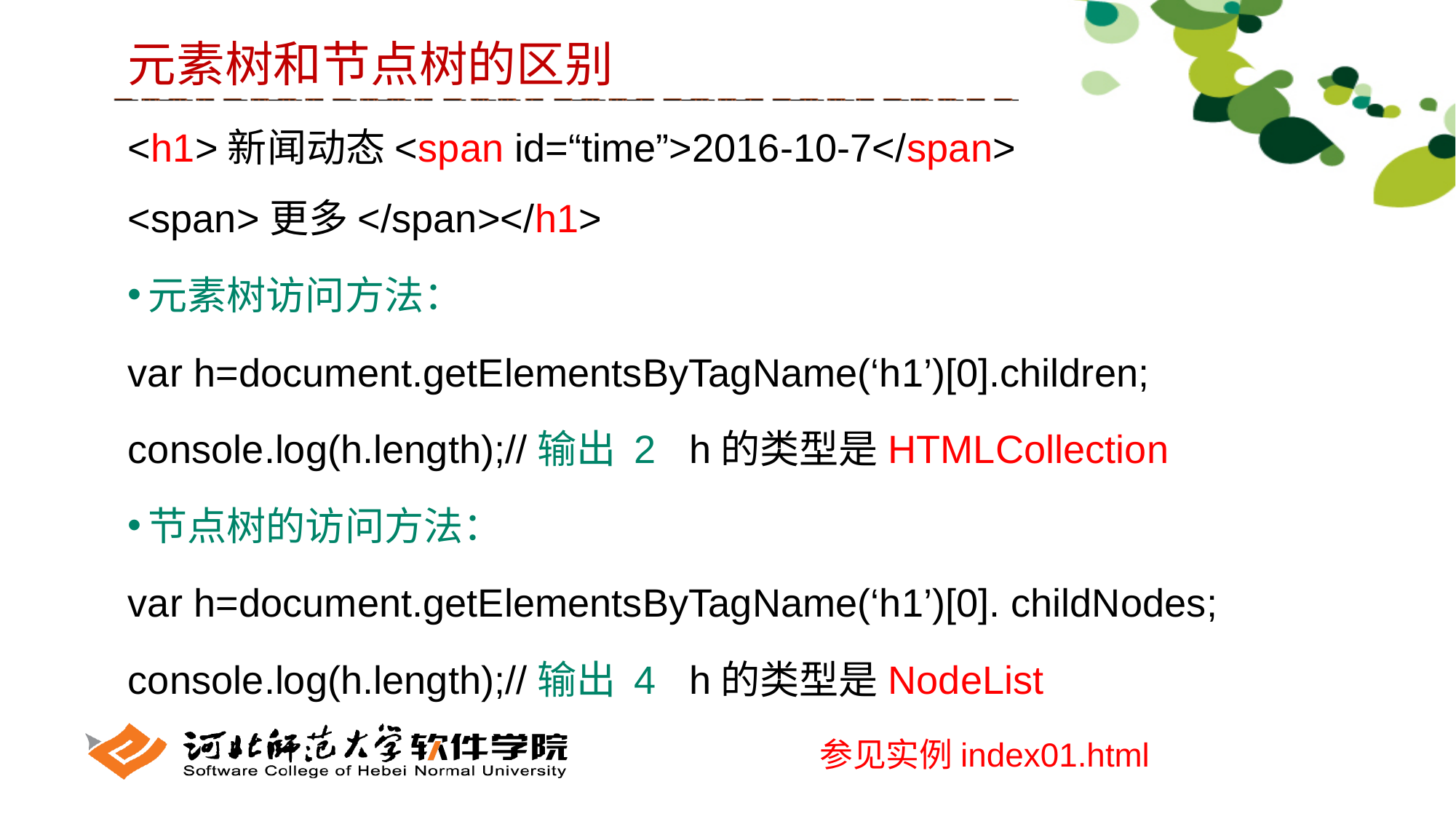

元素树和节点树的区别
<h1>新闻动态<span id=“time”>2016-10-7</span> <span>更多</span></h1>
元素树访问方法：
var h=document.getElementsByTagName(‘h1’)[0].children;
console.log(h.length);//输出 2   h的类型是HTMLCollection
节点树的访问方法：
var h=document.getElementsByTagName(‘h1’)[0]. childNodes;
console.log(h.length);//输出 4   h的类型是NodeList
参见实例index01.html